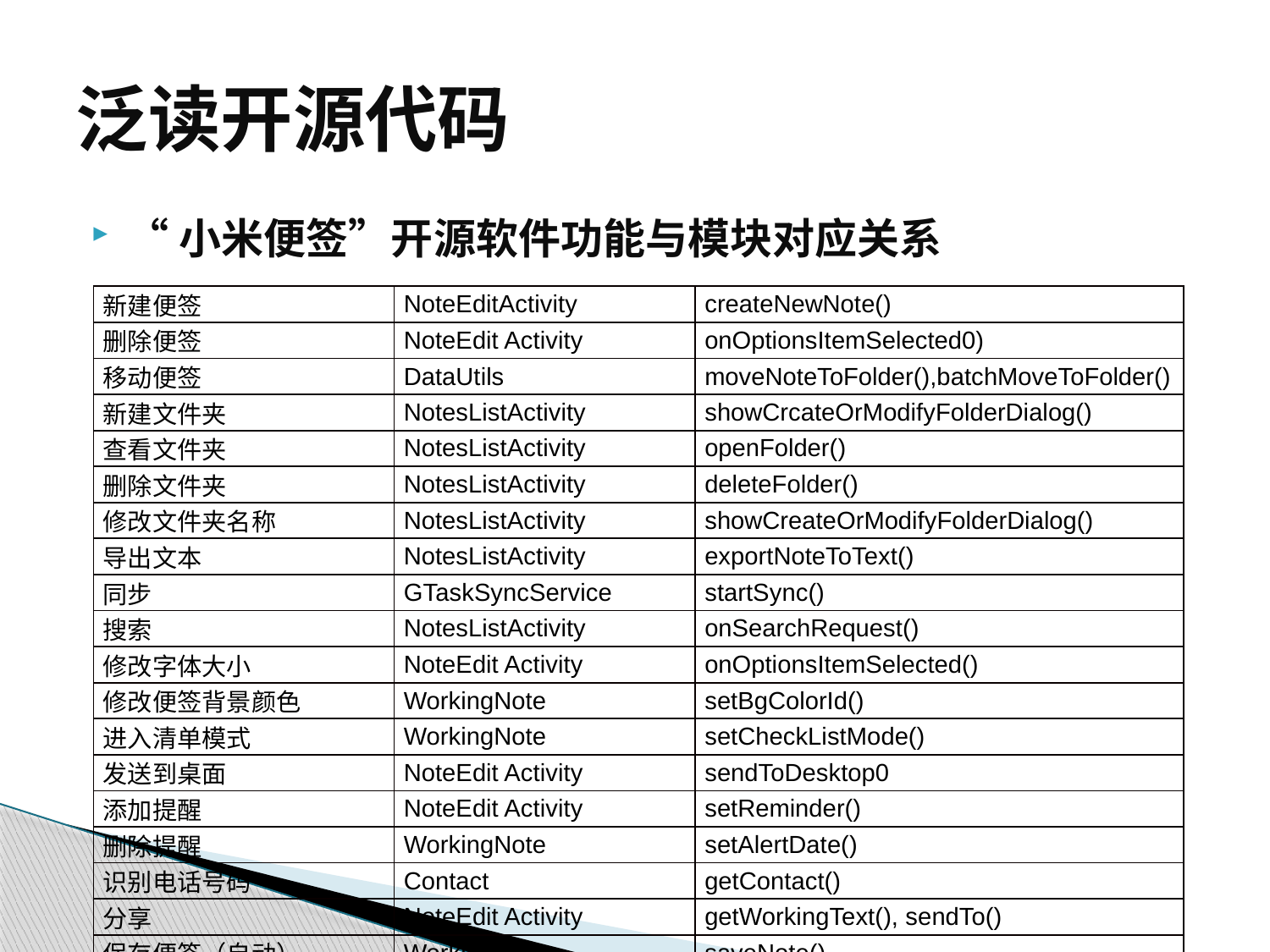

# 泛读开源代码
“小米便签”开源软件功能与模块对应关系

| 新建便签 | NoteEditActivity | createNewNote() |
| --- | --- | --- |
| 删除便签 | NoteEdit Activity | onOptionsItemSelected0) |
| 移动便签 | DataUtils | moveNoteToFolder(),batchMoveToFolder() |
| 新建文件夹 | NotesListActivity | showCrcateOrModifyFolderDialog() |
| 查看文件夹 | NotesListActivity | openFolder() |
| 删除文件夹 | NotesListActivity | deleteFolder() |
| 修改文件夹名称 | NotesListActivity | showCreateOrModifyFolderDialog() |
| 导出文本 | NotesListActivity | exportNoteToText() |
| 同步 | GTaskSyncService | startSync() |
| 搜索 | NotesListActivity | onSearchRequest() |
| 修改字体大小 | NoteEdit Activity | onOptionsItemSelected() |
| 修改便签背景颜色 | WorkingNote | setBgColorId() |
| 进入清单模式 | WorkingNote | setCheckListMode() |
| 发送到桌面 | NoteEdit Activity | sendToDesktop0 |
| 添加提醒 | NoteEdit Activity | setReminder() |
| 删除提醒 | WorkingNote | setAlertDate() |
| 识别电话号码 | Contact | getContact() |
| 分享 | NoteEdit Activity | getWorkingText(), sendTo() |
| 保存便签（自动） | WorkingNote | saveNote() |